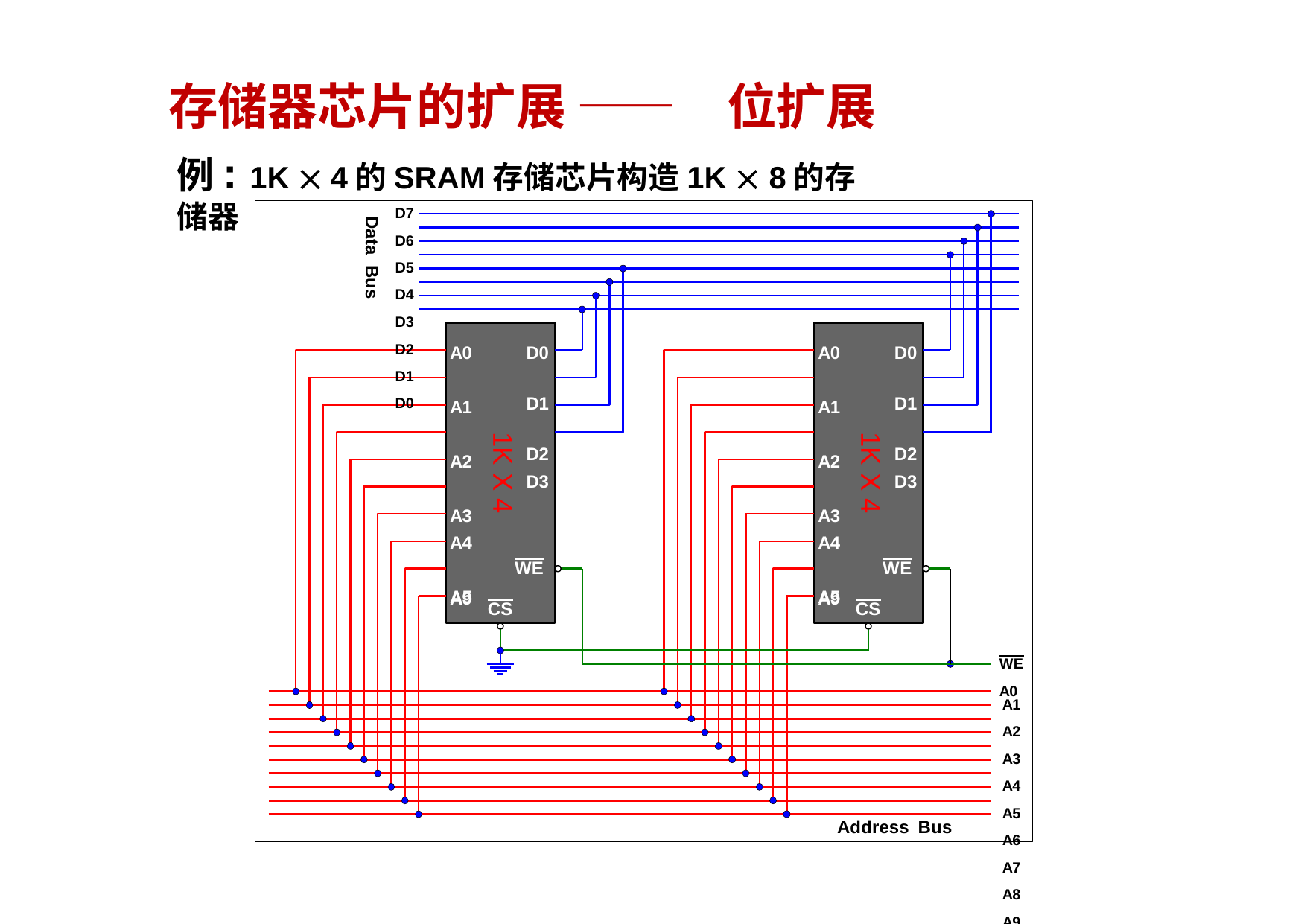

# 存储器芯片的扩展 ——	位扩展
例: 1K × 4的SRAM存储芯片构造1K × 8的存储器

D7  D6  D5  D4  D3  D2  D1  D0

Data  Bus

A0  A1  A2  A3
A4  A5  A6  A7  A8
A0  A1  A2  A3
A4  A5  A6  A7  A8
D0  D1  D2
D3
D0  D1  D2
D3

1K X 4
1K X 4

WE
WE

A9
A9

CS
CS

WE
A0  A1  A2  A3  A4  A5  A6  A7  A8  A9

Address Bus